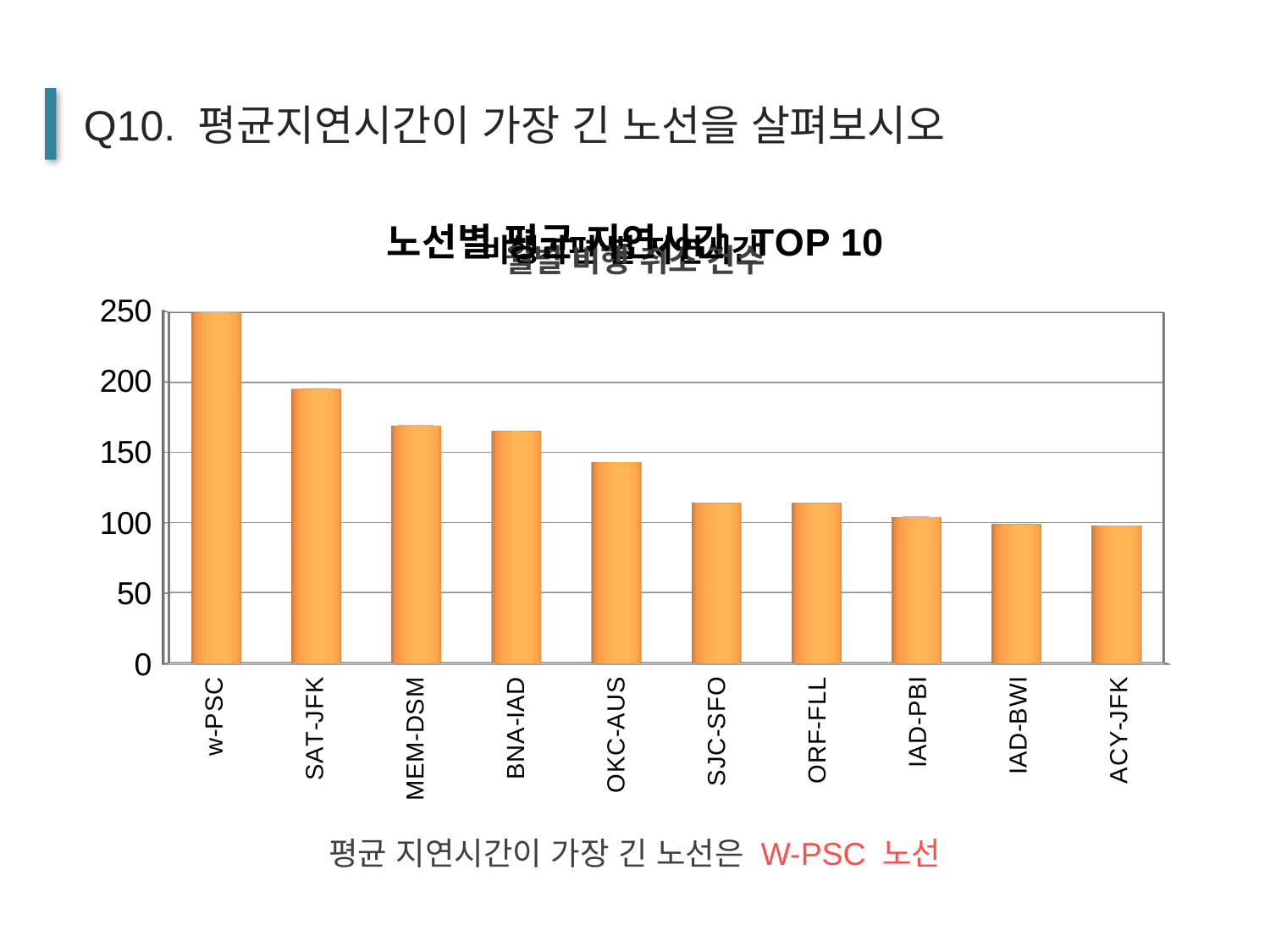

Q10. 평균지연시간이 가장 긴 노선을 살펴보시오

[unsupported chart]

[unsupported chart]

### Chart: 월별 비행 취소 건수

| Category |
|---|
평균 지연시간이 가장 긴 노선은 W-PSC 노선